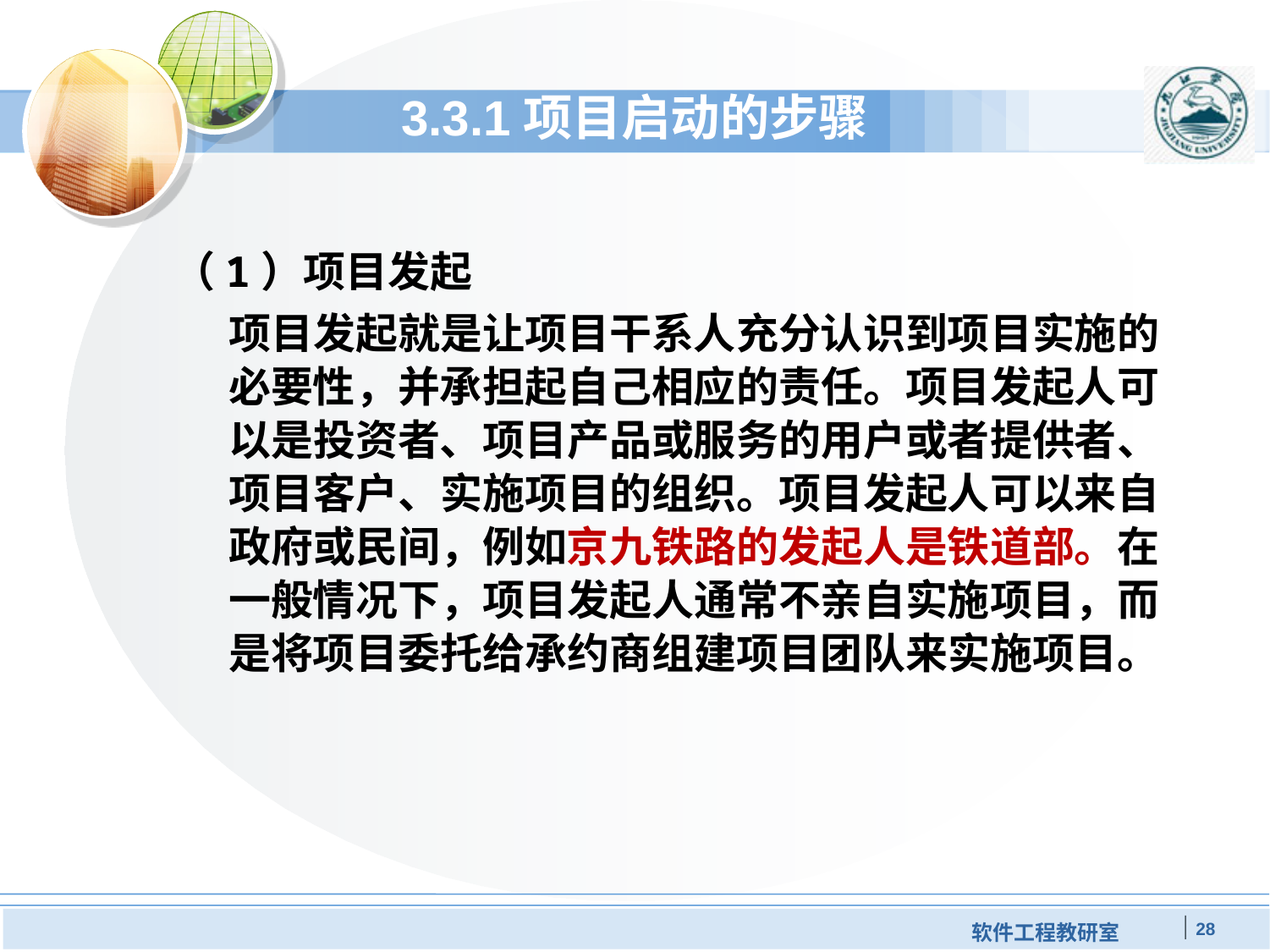

# 3.3.1项目启动的步骤
（1）项目发起
项目发起就是让项目干系人充分认识到项目实施的必要性，并承担起自己相应的责任。项目发起人可以是投资者、项目产品或服务的用户或者提供者、项目客户、实施项目的组织。项目发起人可以来自政府或民间，例如京九铁路的发起人是铁道部。在一般情况下，项目发起人通常不亲自实施项目，而是将项目委托给承约商组建项目团队来实施项目。